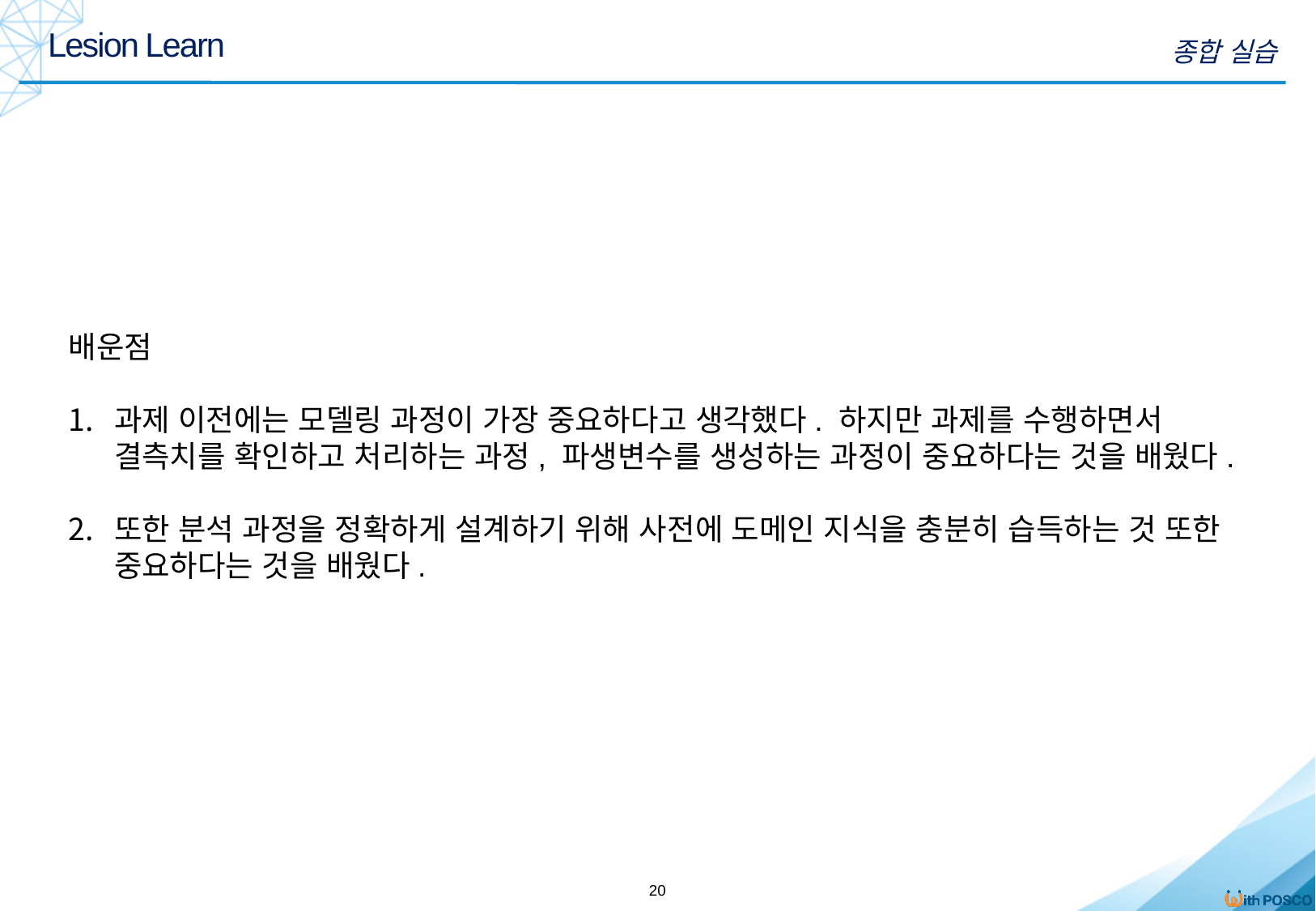

Lesion Learn
종합 실습
배운점

과제 이전에는 모델링 과정이 가장 중요하다고 생각했다. 하지만 과제를 수행하면서 결측치를 확인하고 처리하는 과정, 파생변수를 생성하는 과정이 중요하다는 것을 배웠다.

또한 분석 과정을 정확하게 설계하기 위해 사전에 도메인 지식을 충분히 습득하는 것 또한 중요하다는 것을 배웠다.